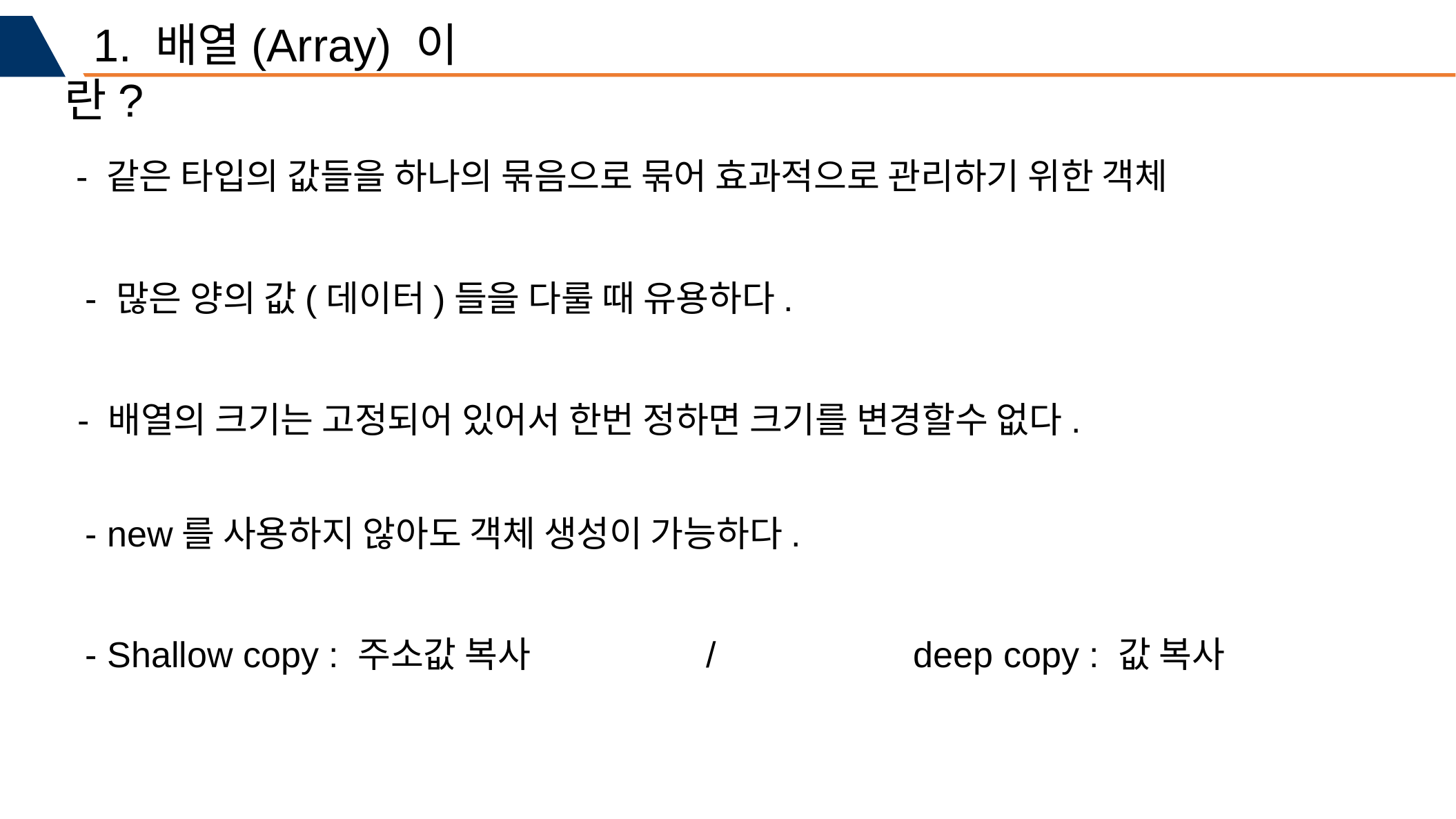

1. 배열(Array) 이란?

- 같은 타입의 값들을 하나의 묶음으로 묶어 효과적으로 관리하기 위한 객체
	- 많은 양의 값(데이터)들을 다룰 때 유용하다.
	- 배열의 크기는 고정되어 있어서 한번 정하면 크기를 변경할수 없다.
	- new를 사용하지 않아도 객체 생성이 가능하다.
	- Shallow copy : 주소값 복사		/		deep copy : 값 복사